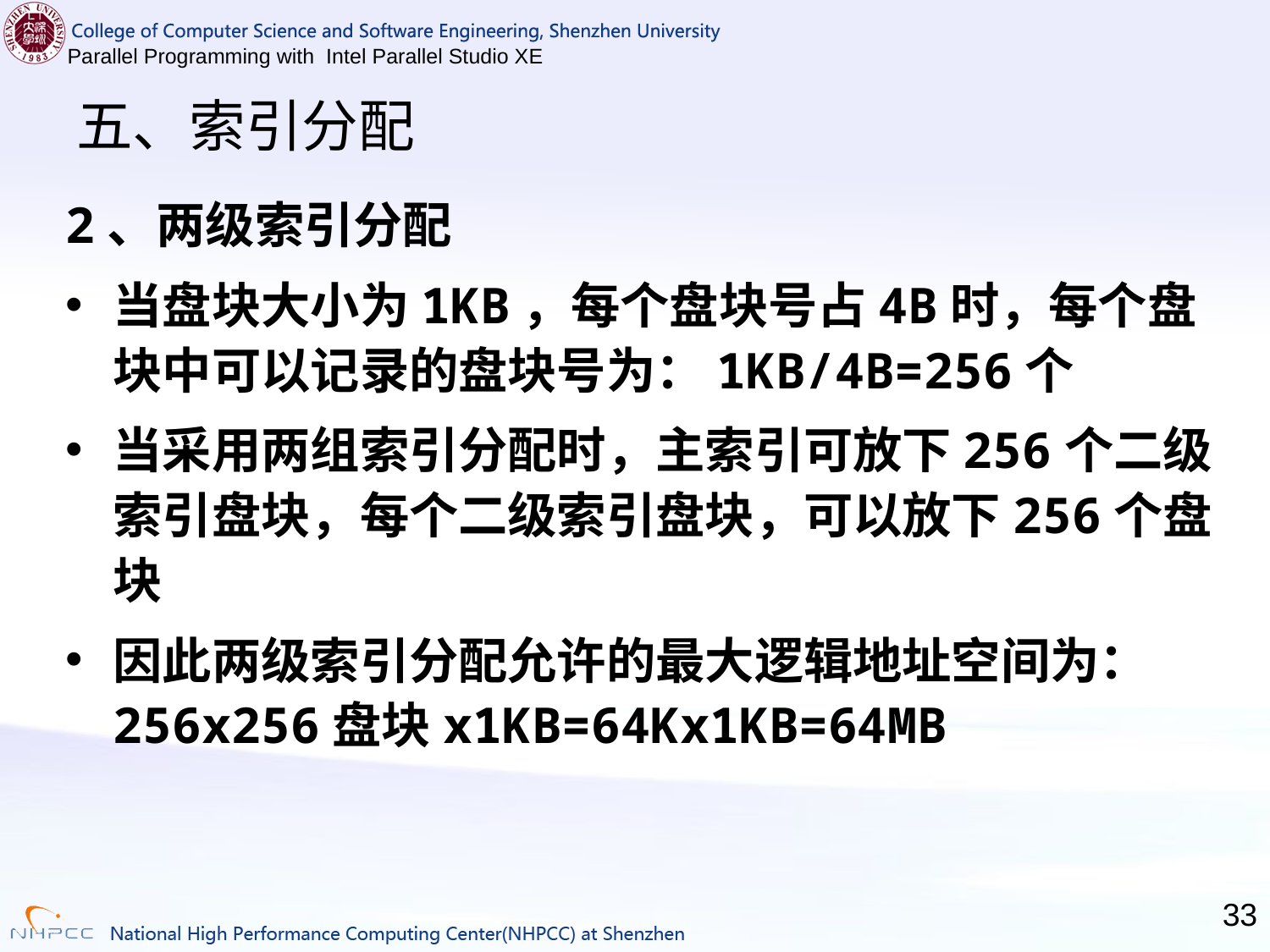

# 五、索引分配
2、两级索引分配
当盘块大小为1KB，每个盘块号占4B时，每个盘块中可以记录的盘块号为：1KB/4B=256个
当采用两组索引分配时，主索引可放下256个二级索引盘块，每个二级索引盘块，可以放下256个盘块
因此两级索引分配允许的最大逻辑地址空间为：256x256盘块x1KB=64Kx1KB=64MB
33